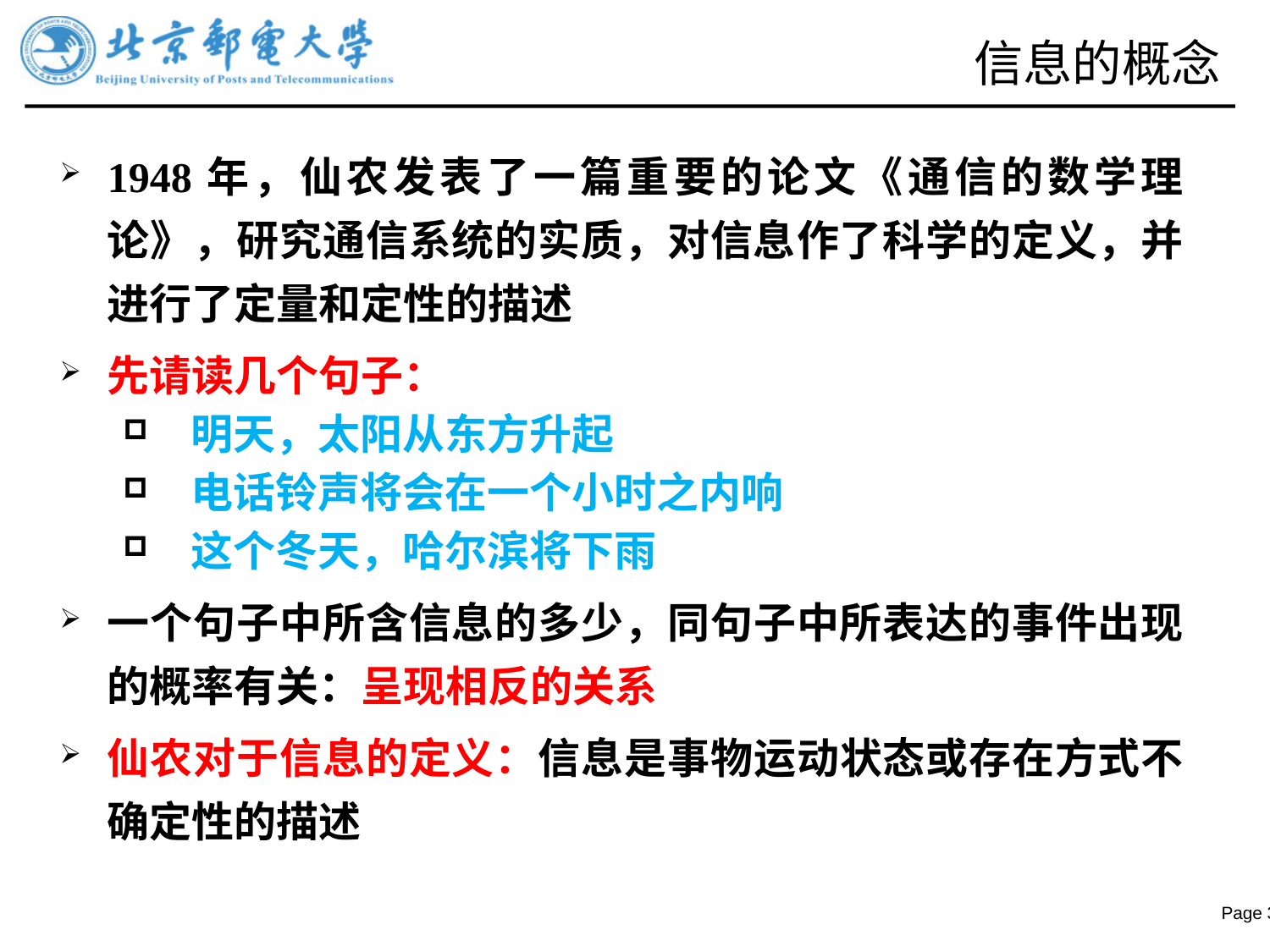

# 信息的概念
1948年，仙农发表了一篇重要的论文《通信的数学理论》，研究通信系统的实质，对信息作了科学的定义，并进行了定量和定性的描述
先请读几个句子：
 明天，太阳从东方升起
 电话铃声将会在一个小时之内响
 这个冬天，哈尔滨将下雨
一个句子中所含信息的多少，同句子中所表达的事件出现的概率有关：呈现相反的关系
仙农对于信息的定义：信息是事物运动状态或存在方式不确定性的描述